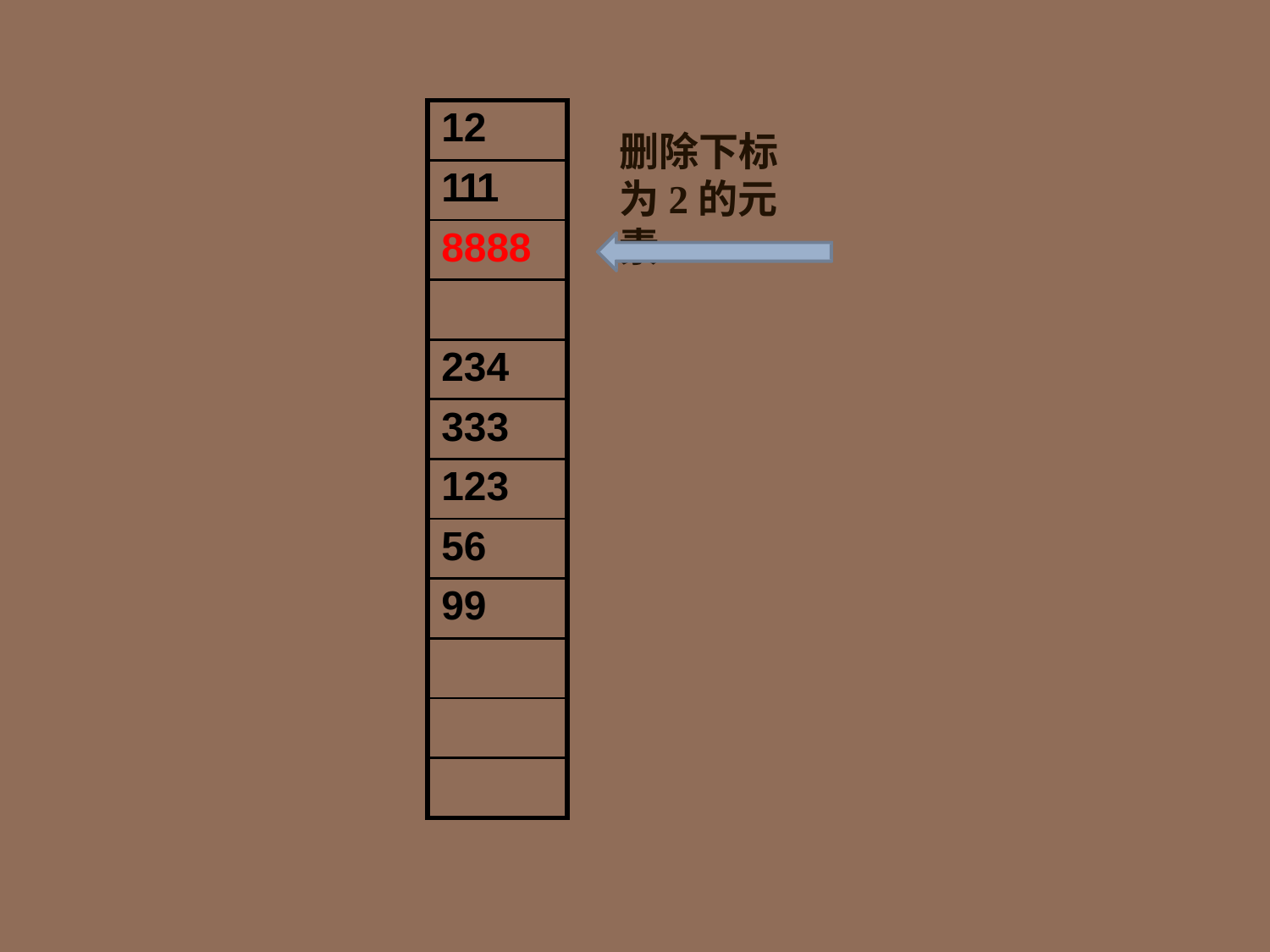

32
| 12 |
| --- |
| 111 |
| 8888 |
|  |
| 234 |
| 333 |
| 123 |
| 56 |
| 99 |
|  |
|  |
|  |
# 删除下标 为2的元素